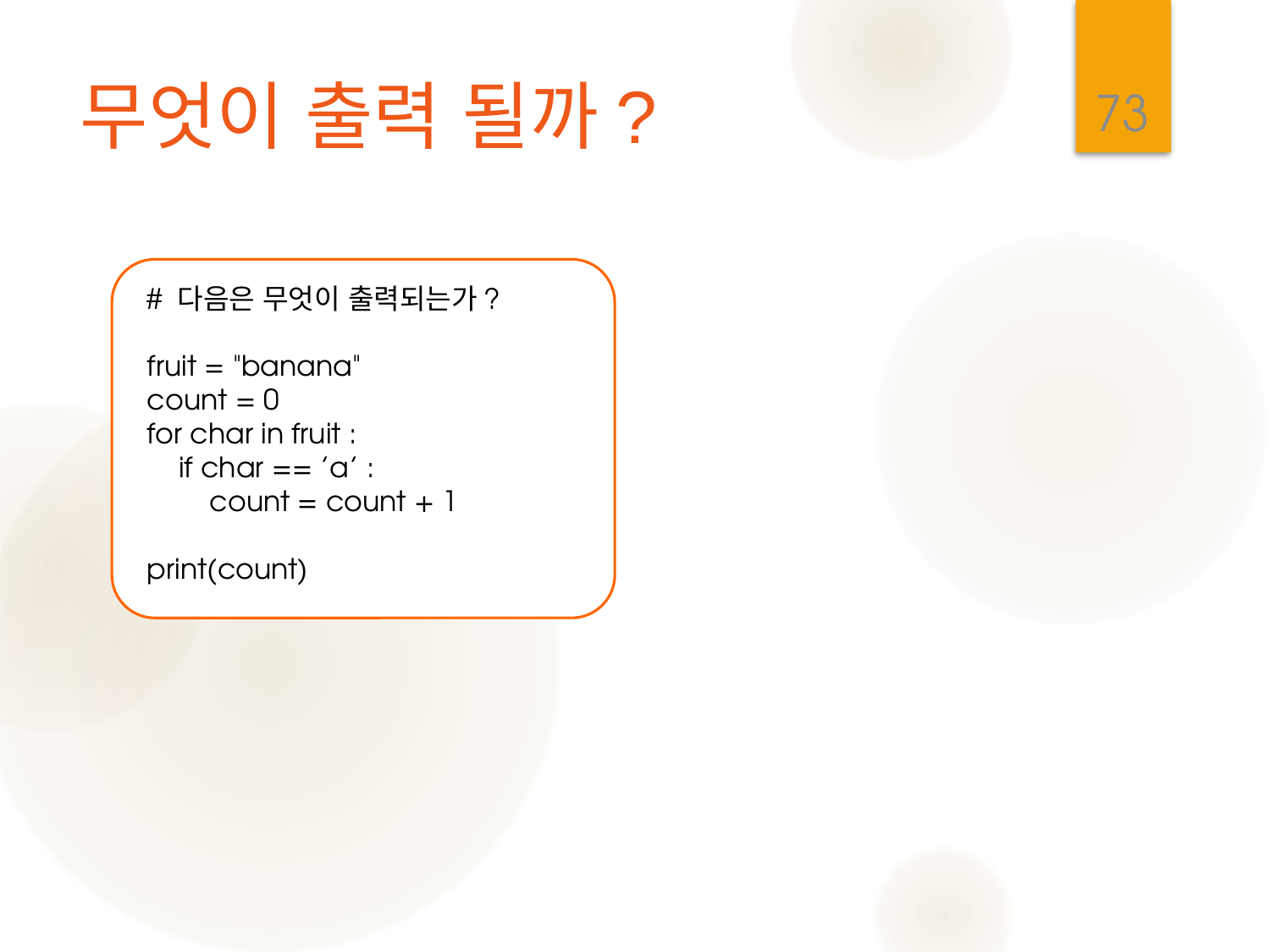

73
# 무엇이 출력 될까?

# 다음은 무엇이 출력되는가?

fruit = "banana"
count = 0
for char in fruit :
    if char == ’a’ :
        count = count + 1

print(count)